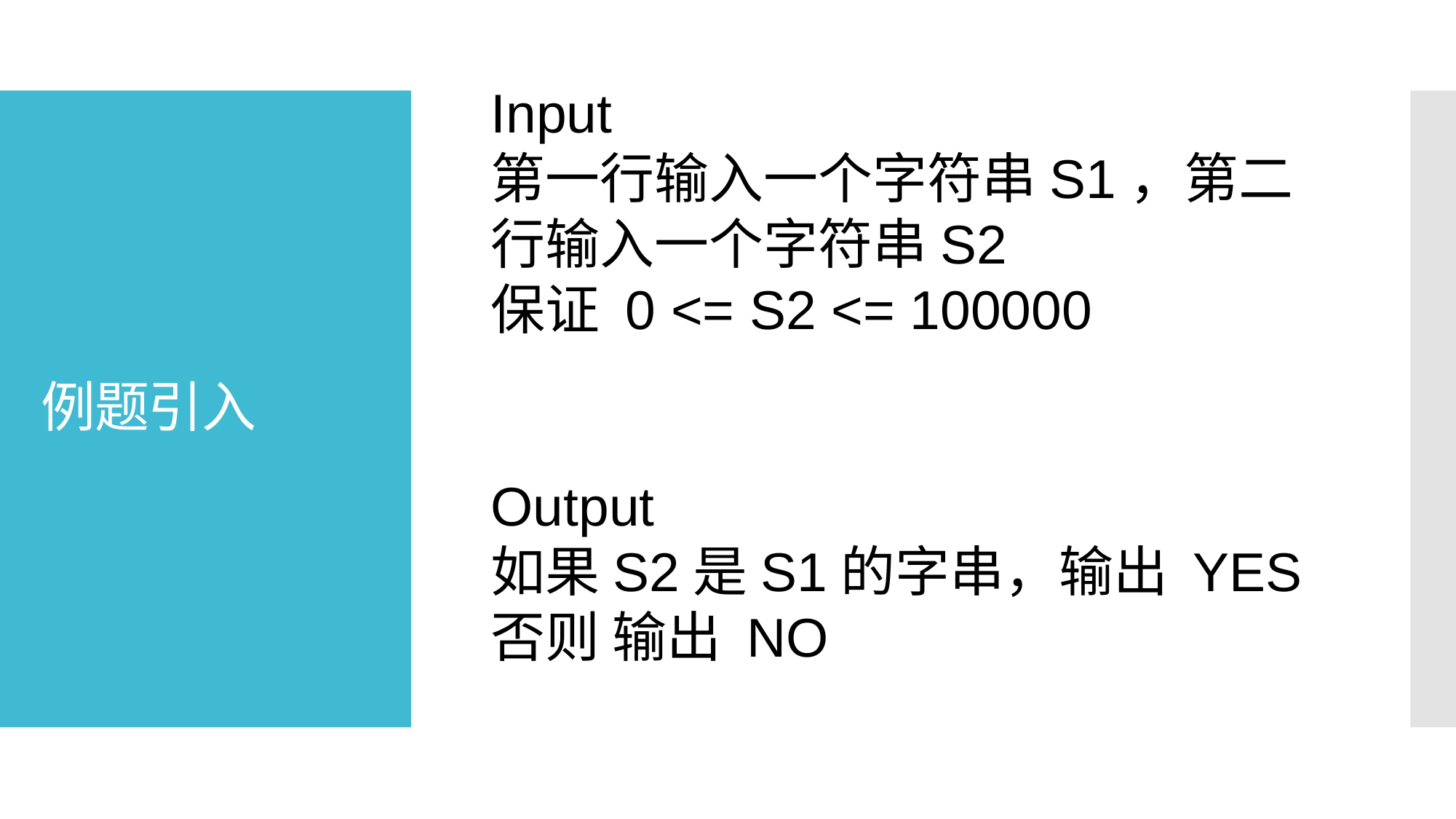

Input
第一行输入一个字符串S1，第二行输入一个字符串S2
保证 0 <= S2 <= 100000

Output
如果S2是S1的字串，输出 YES
否则 输出 NO
# 例题引入